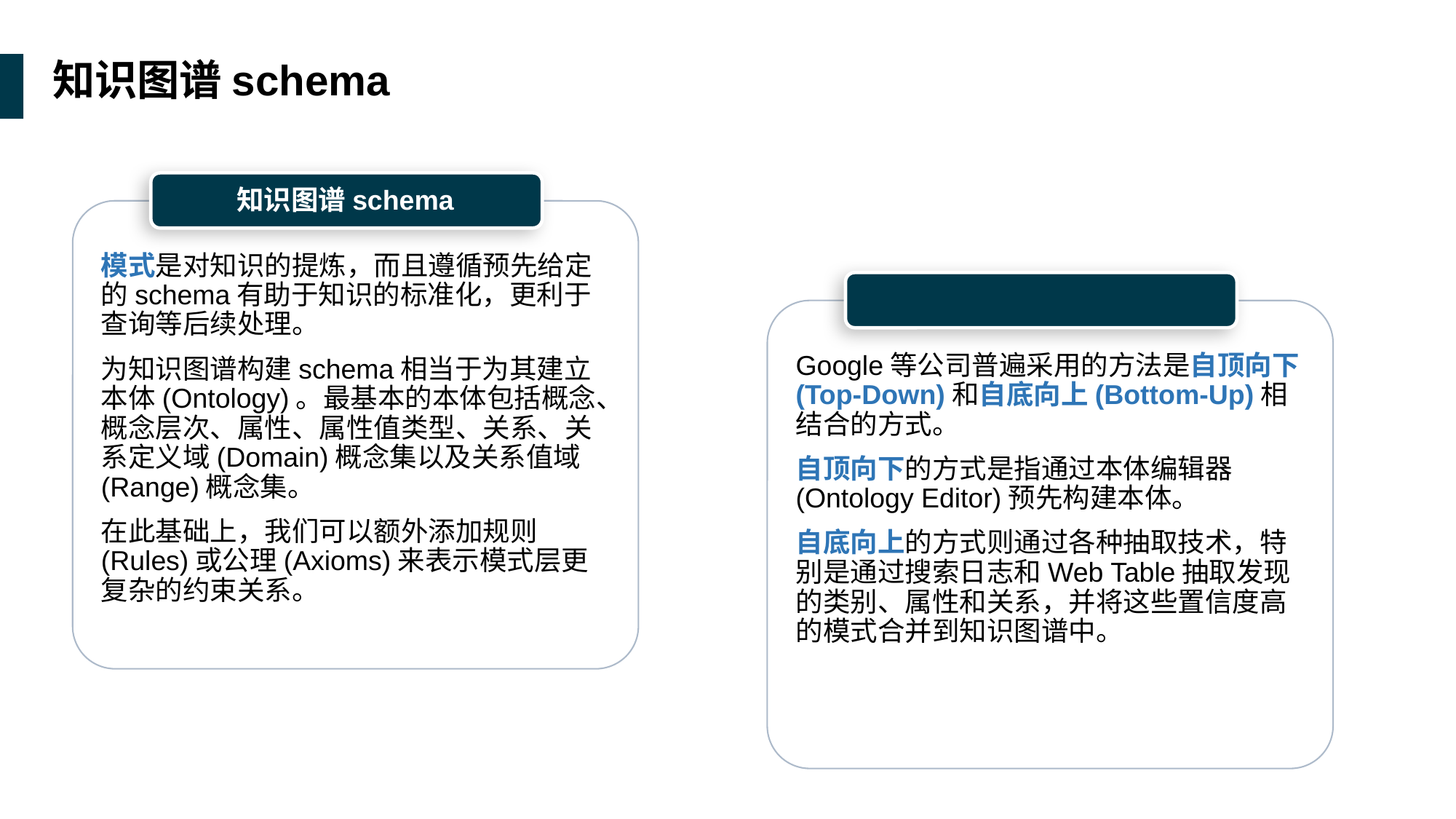

知识图谱schema
知识图谱schema
模式是对知识的提炼，而且遵循预先给定的schema有助于知识的标准化，更利于查询等后续处理。
为知识图谱构建schema相当于为其建立本体(Ontology)。最基本的本体包括概念、概念层次、属性、属性值类型、关系、关系定义域(Domain)概念集以及关系值域(Range)概念集。
在此基础上，我们可以额外添加规则(Rules)或公理(Axioms)来表示模式层更复杂的约束关系。

Google等公司普遍采用的方法是自顶向下(Top-Down)和自底向上(Bottom-Up)相结合的方式。
自顶向下的方式是指通过本体编辑器(Ontology Editor)预先构建本体。
自底向上的方式则通过各种抽取技术，特别是通过搜索日志和Web Table抽取发现的类别、属性和关系，并将这些置信度高的模式合并到知识图谱中。